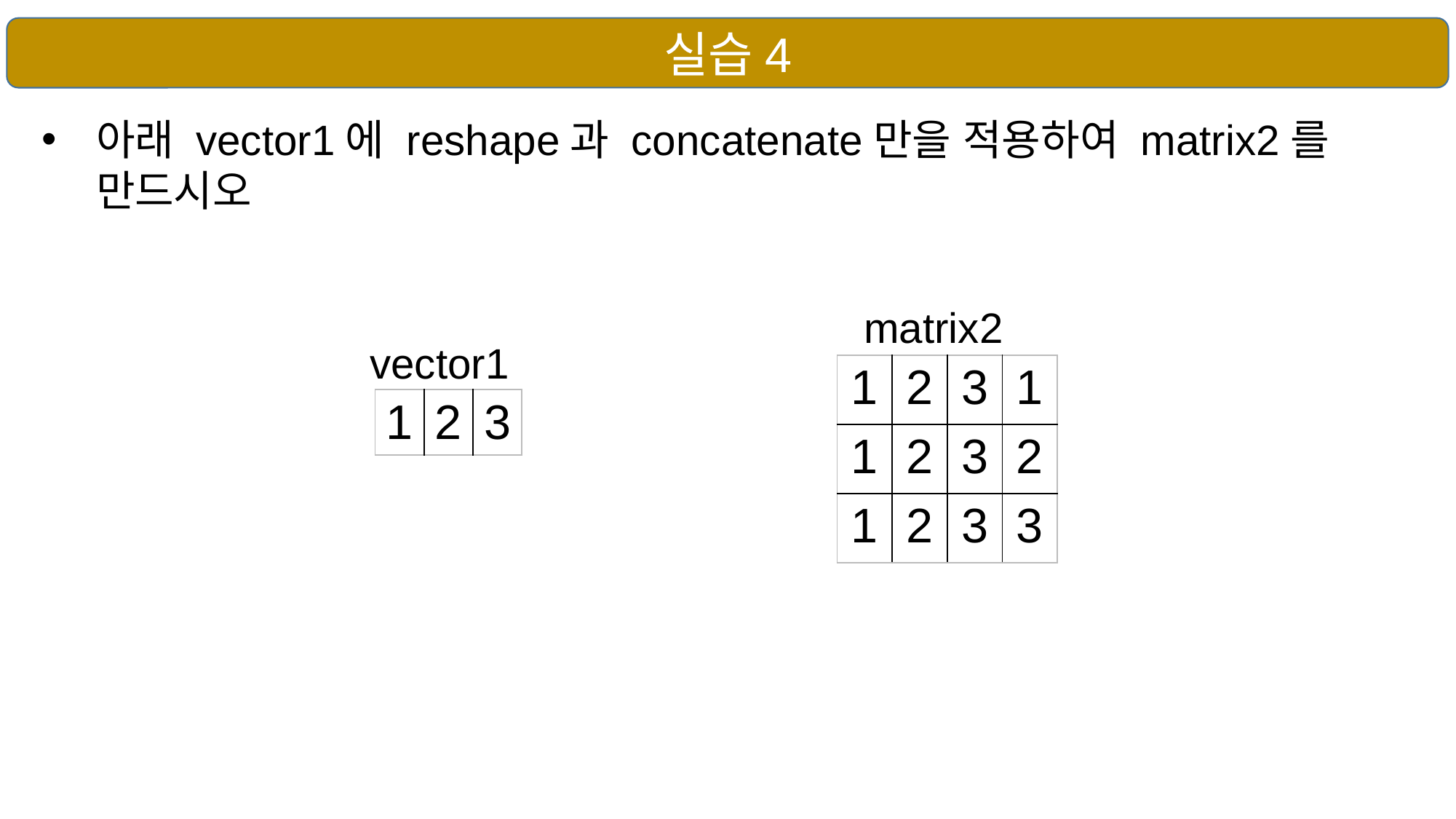

실습4
아래 vector1에 reshape과 concatenate만을 적용하여 matrix2를 만드시오
matrix2
vector1
| 1 | 2 | 3 | 1 |
| --- | --- | --- | --- |
| 1 | 2 | 3 | 2 |
| 1 | 2 | 3 | 3 |
| 1 | 2 | 3 |
| --- | --- | --- |